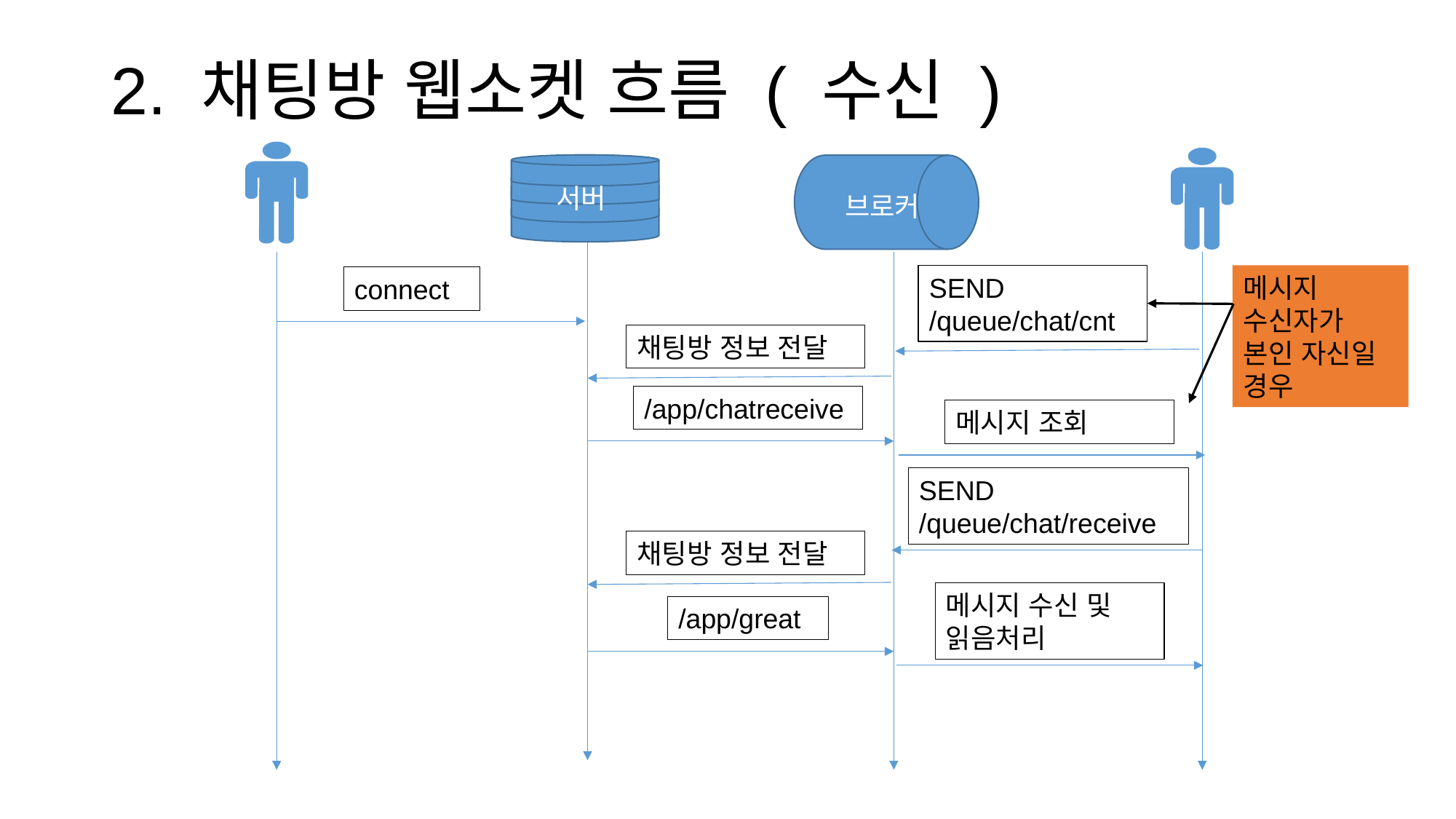

# 2. 채팅방 웹소켓 흐름 ( 수신 )

서버

브로커

SEND
/queue/chat/cnt
메시지 수신자가 본인 자신일 경우
connect
채팅방 정보 전달
/app/chatreceive
메시지 조회
SEND
/queue/chat/receive
채팅방 정보 전달
메시지 수신 및 읽음처리
/app/great